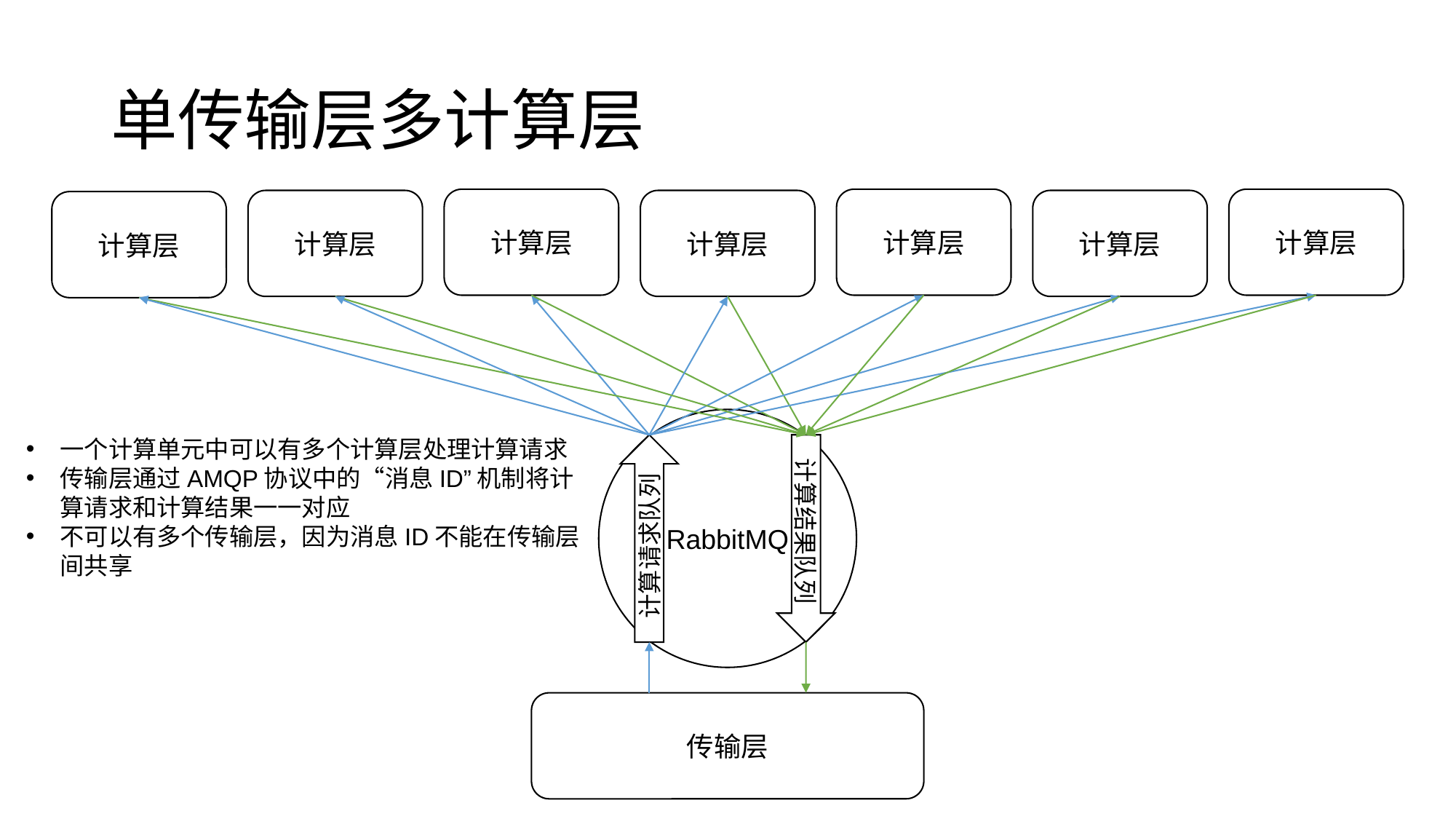

# 单传输层多计算层
计算层
计算层
计算层
计算层
计算层
计算层
计算层
RabbitMQ
计算请求队列
计算结果队列
一个计算单元中可以有多个计算层处理计算请求
传输层通过AMQP协议中的“消息ID”机制将计算请求和计算结果一一对应
不可以有多个传输层，因为消息ID不能在传输层间共享
传输层